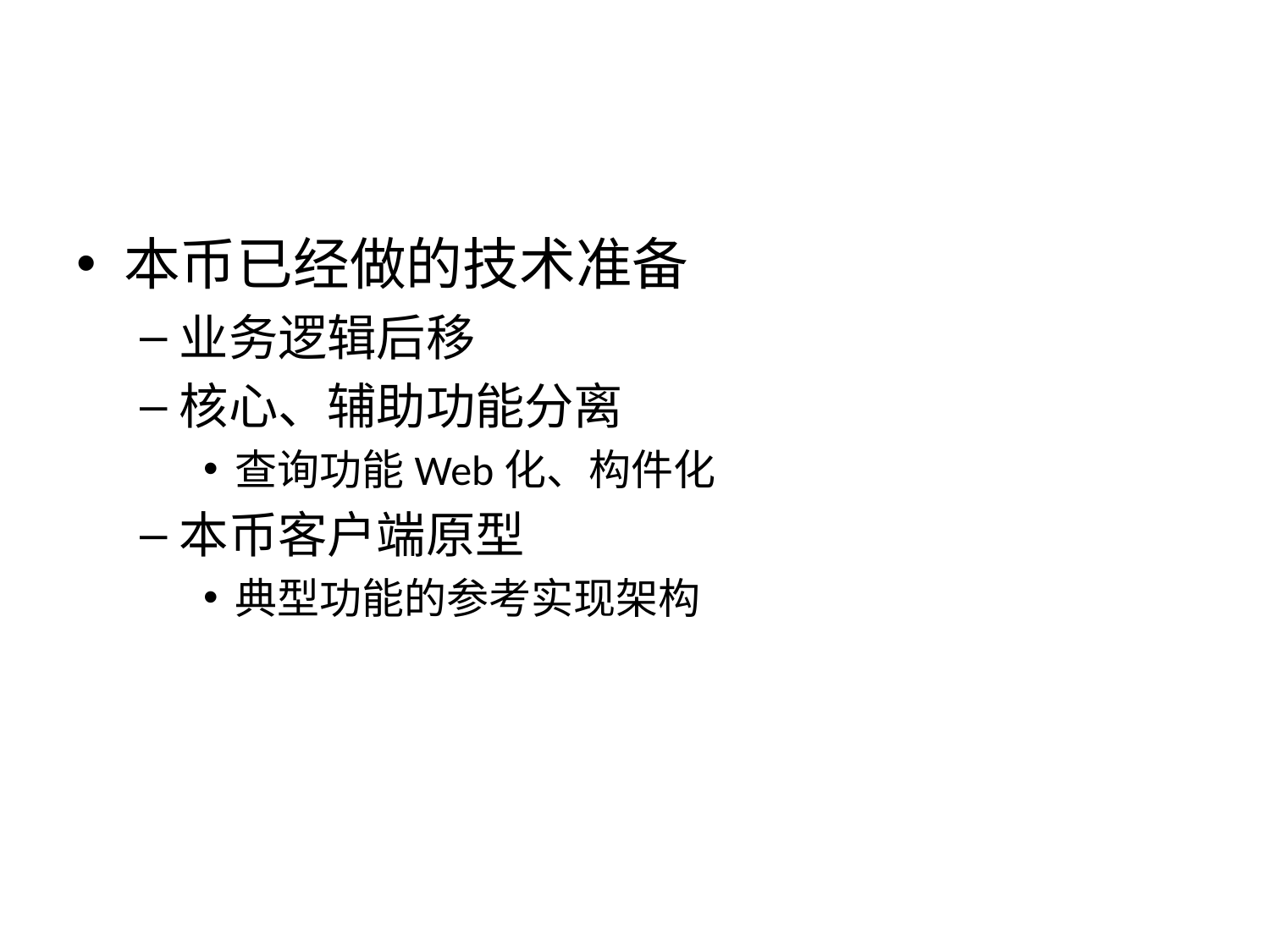

#
本币已经做的技术准备
业务逻辑后移
核心、辅助功能分离
查询功能Web化、构件化
本币客户端原型
典型功能的参考实现架构